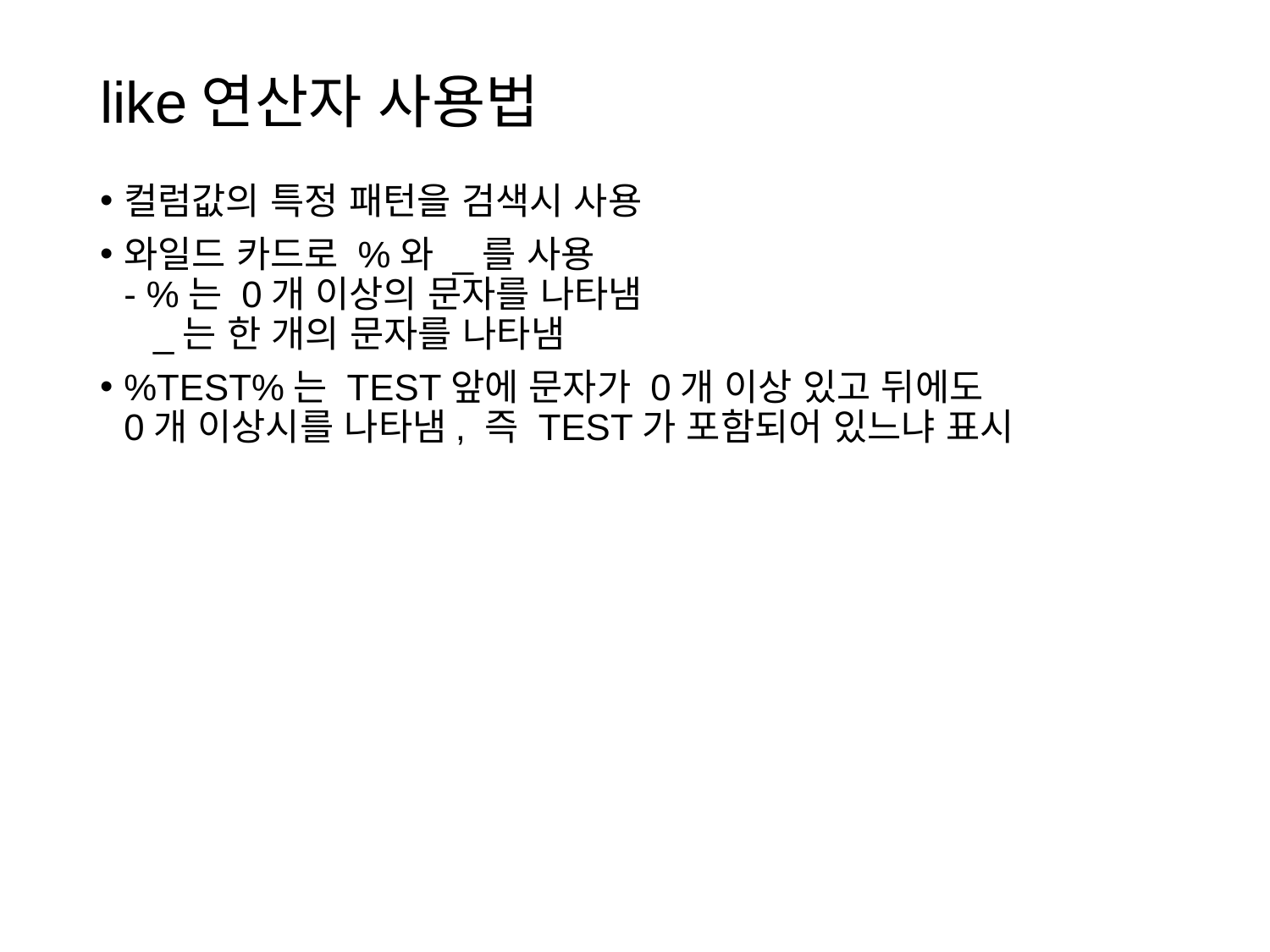

# like연산자 사용법
컬럼값의 특정 패턴을 검색시 사용
와일드 카드로 %와 _를 사용
- %는 0개 이상의 문자를 나타냄
  _는 한 개의 문자를 나타냄
%TEST%는 TEST앞에 문자가 0개 이상 있고 뒤에도
0개 이상시를 나타냄, 즉 TEST가 포함되어 있느냐 표시